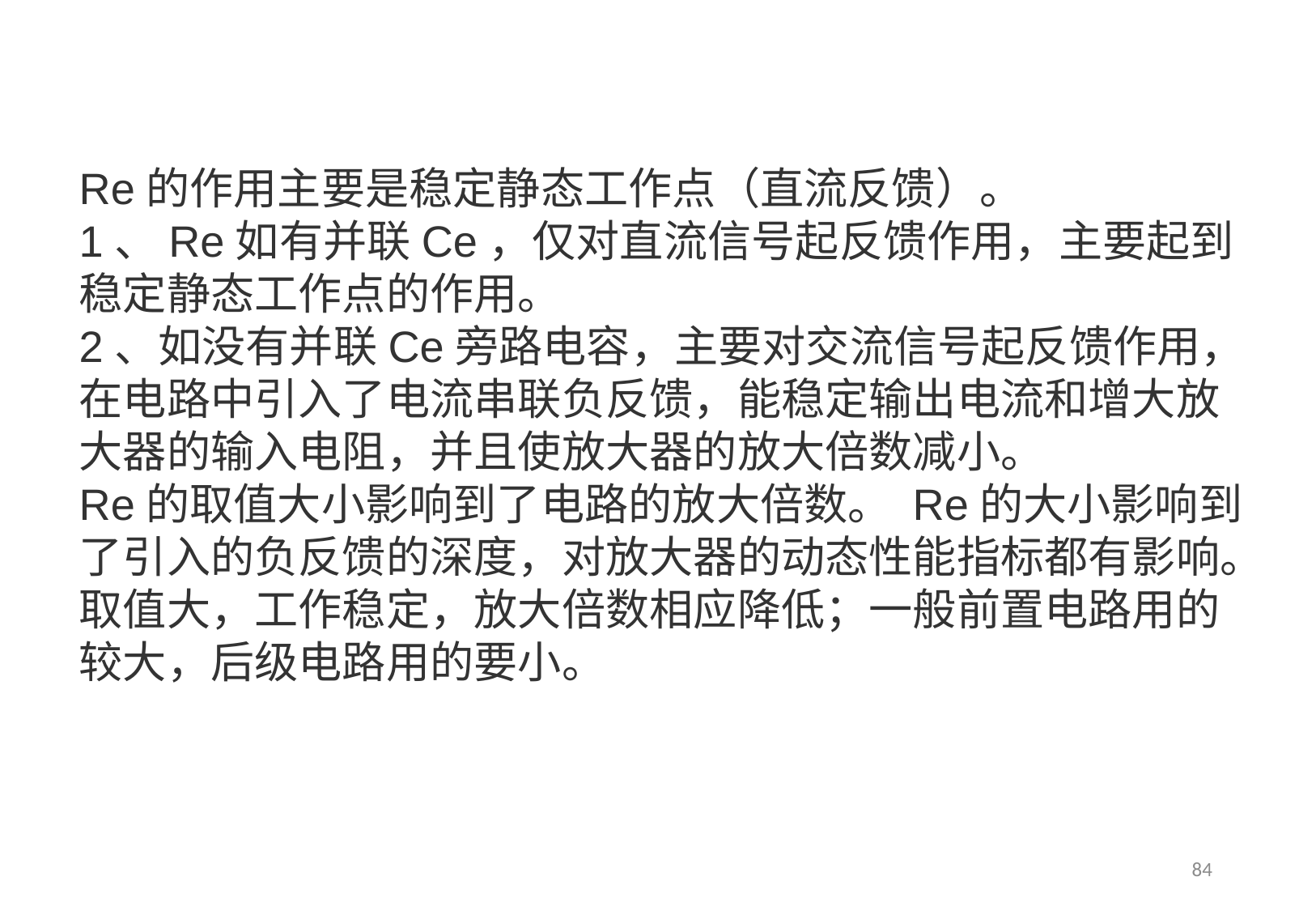

Re的作用主要是稳定静态工作点（直流反馈）。
1、Re如有并联Ce，仅对直流信号起反馈作用，主要起到稳定静态工作点的作用。
2、如没有并联Ce旁路电容，主要对交流信号起反馈作用，在电路中引入了电流串联负反馈，能稳定输出电流和增大放大器的输入电阻，并且使放大器的放大倍数减小。
Re的取值大小影响到了电路的放大倍数。 Re的大小影响到了引入的负反馈的深度，对放大器的动态性能指标都有影响。取值大，工作稳定，放大倍数相应降低；一般前置电路用的较大，后级电路用的要小。
84